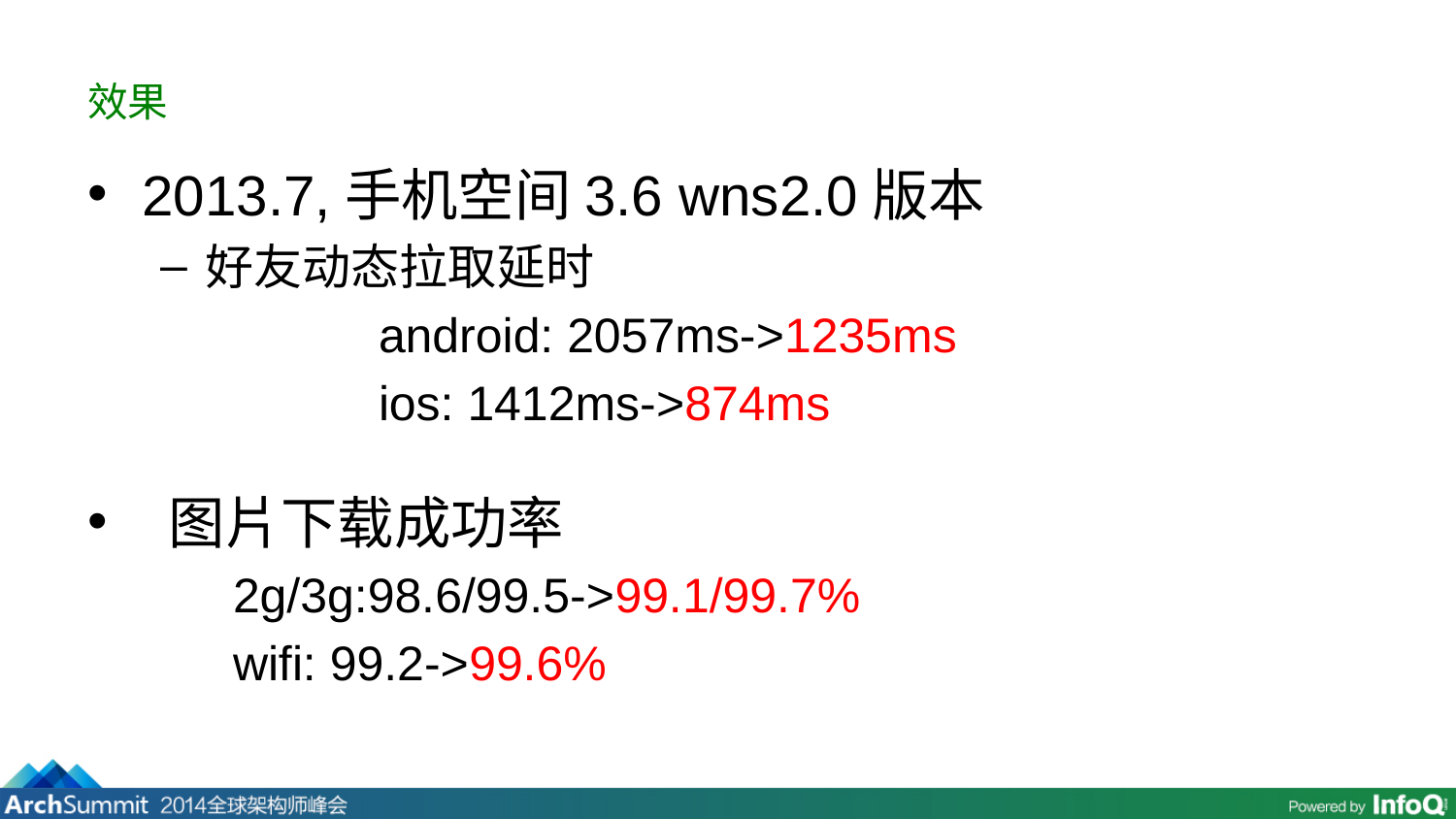

# 效果
2013.7,手机空间3.6 wns2.0版本
好友动态拉取延时
		android: 2057ms->1235ms
		ios: 1412ms->874ms

 图片下载成功率
	2g/3g:98.6/99.5->99.1/99.7%
	wifi: 99.2->99.6%